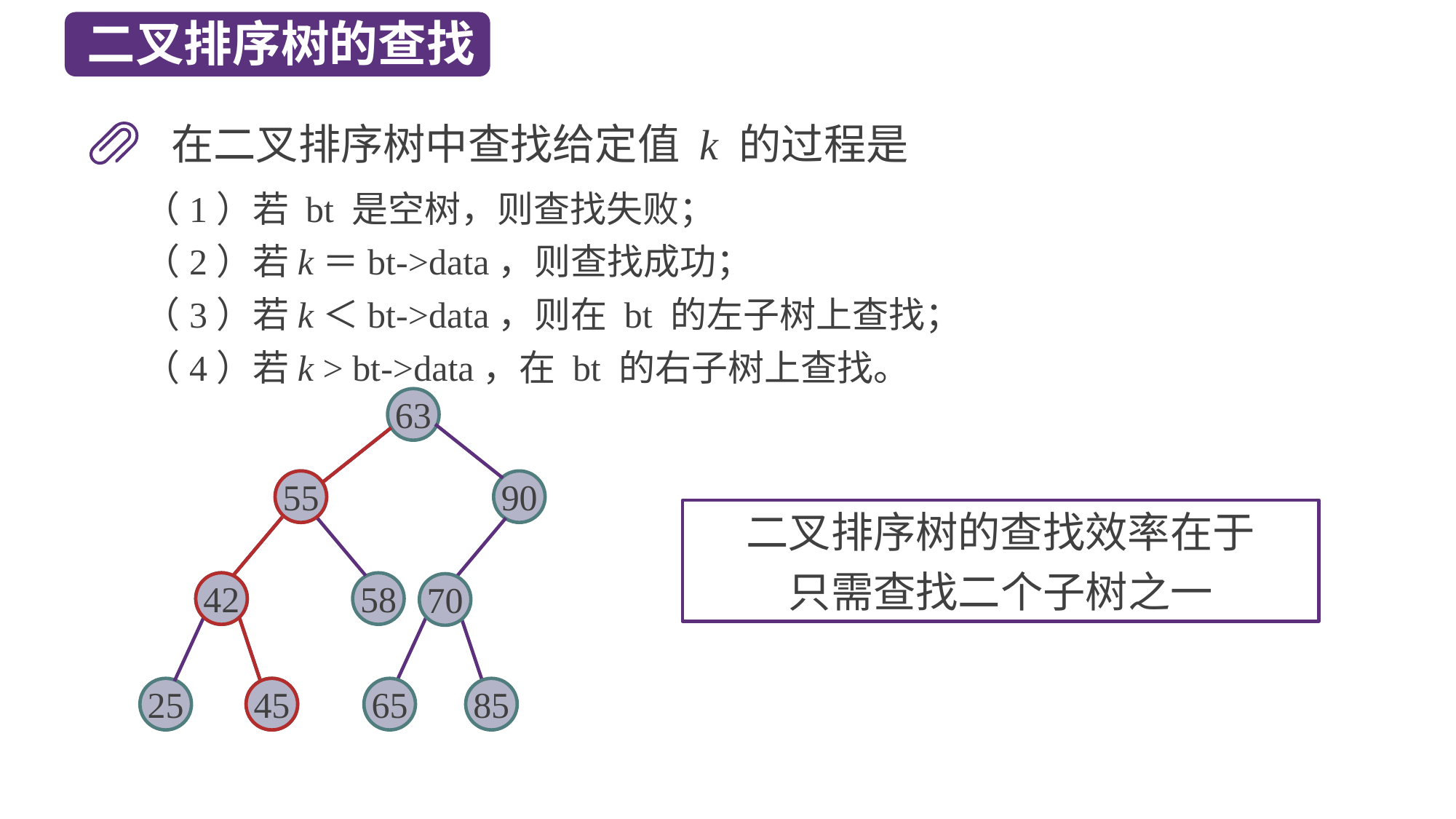

二叉排序树的查找

在二叉排序树中查找给定值 k 的过程是

（1）若 bt 是空树，则查找失败；
（2）若k＝bt->data，则查找成功；
（3）若k＜bt->data，则在 bt 的左子树上查找；
（4）若k > bt->data，在 bt 的右子树上查找。
63

90

55

55
二叉排序树的查找效率在于
只需查找二个子树之一

42

42

58

70

25

45

45

65

85